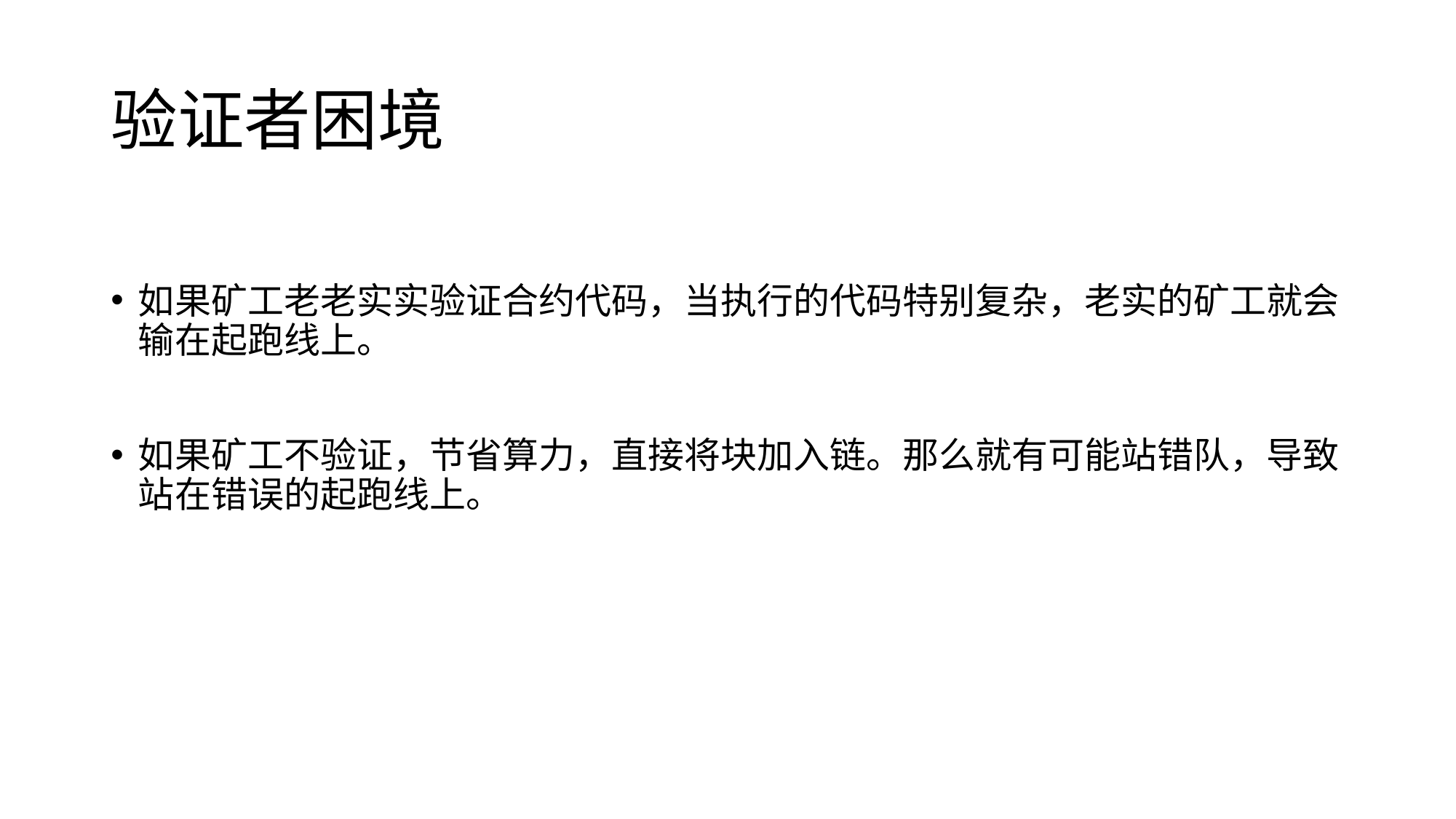

# 验证者困境

如果矿工老老实实验证合约代码，当执行的代码特别复杂，老实的矿工就会输在起跑线上。

如果矿工不验证，节省算力，直接将块加入链。那么就有可能站错队，导致站在错误的起跑线上。